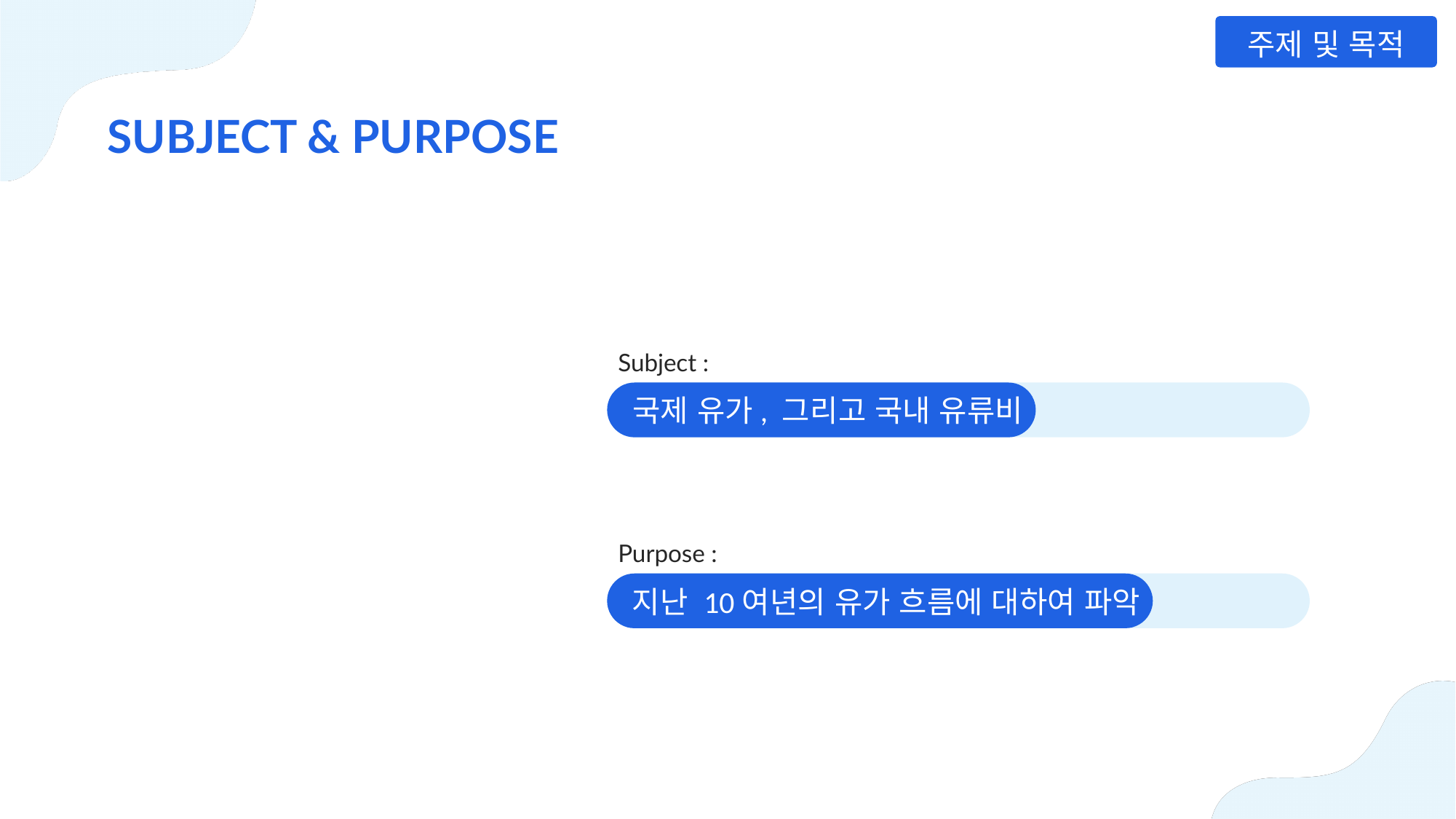

주제 및 목적
SUBJECT & PURPOSE
Subject :

국제 유가, 그리고 국내 유류비
Purpose :

지난 10여년의 유가 흐름에 대하여 파악